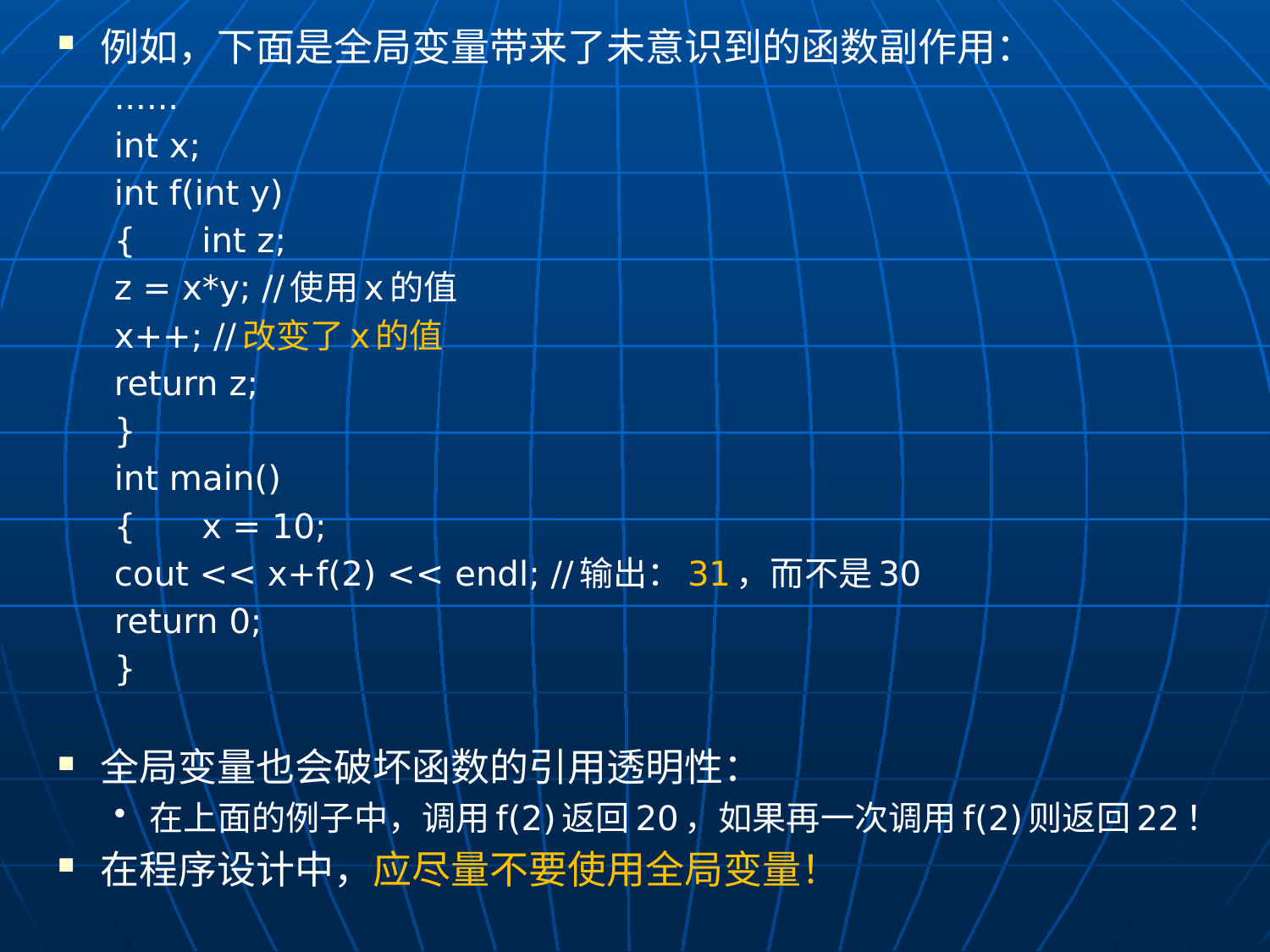

例如，下面是全局变量带来了未意识到的函数副作用：
......
int x;
int f(int y)
{	int z;
	z = x*y; //使用x的值
	x++; //改变了x的值
	return z;
}
int main()
{	x = 10;
	cout << x+f(2) << endl; //输出：31，而不是30
	return 0;
}

全局变量也会破坏函数的引用透明性：
在上面的例子中，调用f(2)返回20，如果再一次调用f(2)则返回22！
在程序设计中，应尽量不要使用全局变量！